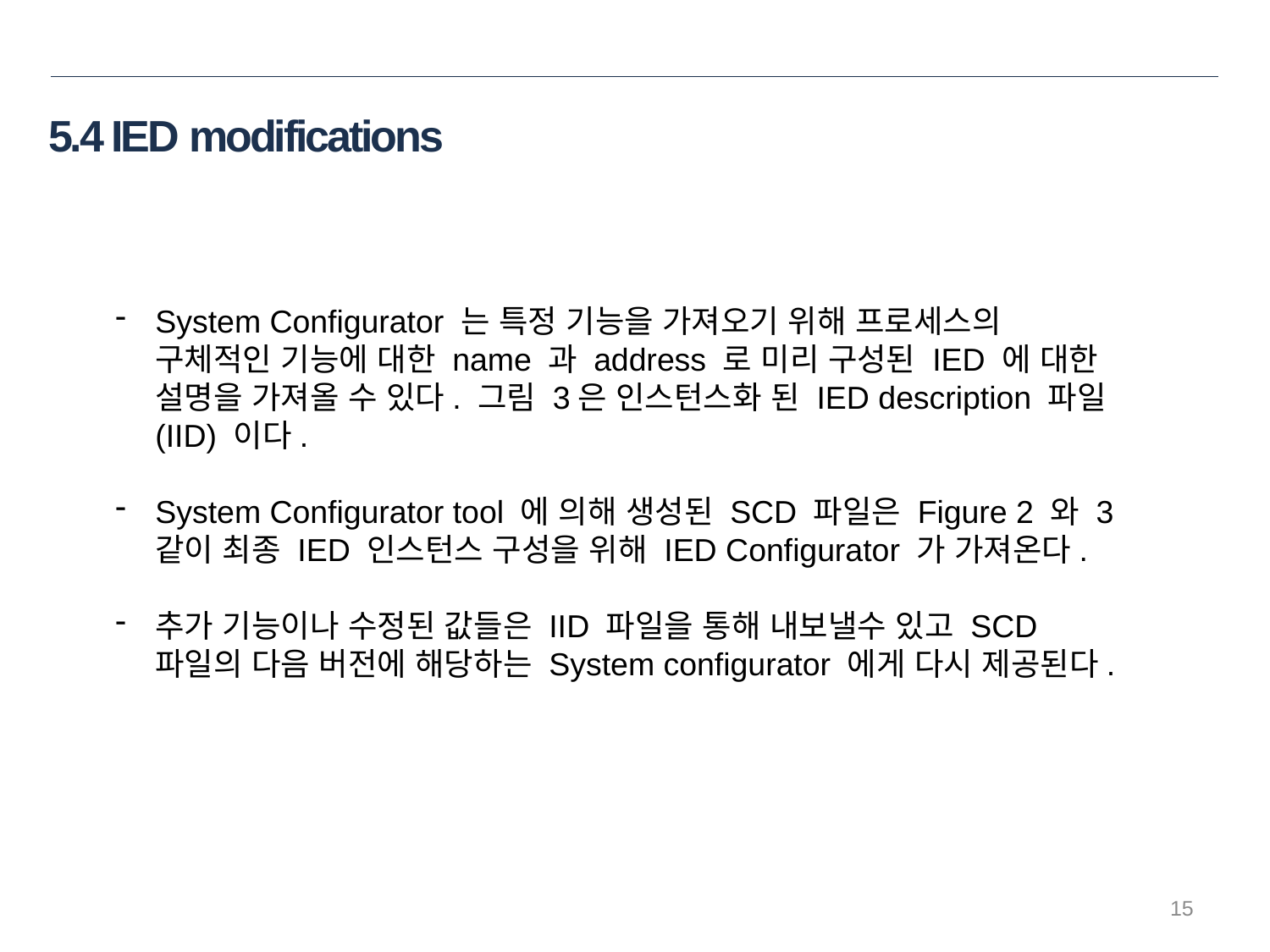

5.4 IED modifications

System Configurator 는 특정 기능을 가져오기 위해 프로세스의 구체적인 기능에 대한 name 과 address 로 미리 구성된 IED 에 대한 설명을 가져올 수 있다. 그림 3은 인스턴스화 된 IED description 파일(IID) 이다.

System Configurator tool 에 의해 생성된 SCD 파일은 Figure 2 와 3 같이 최종 IED 인스턴스 구성을 위해 IED Configurator 가 가져온다.

추가 기능이나 수정된 값들은 IID 파일을 통해 내보낼수 있고 SCD 파일의 다음 버전에 해당하는 System configurator 에게 다시 제공된다.

15